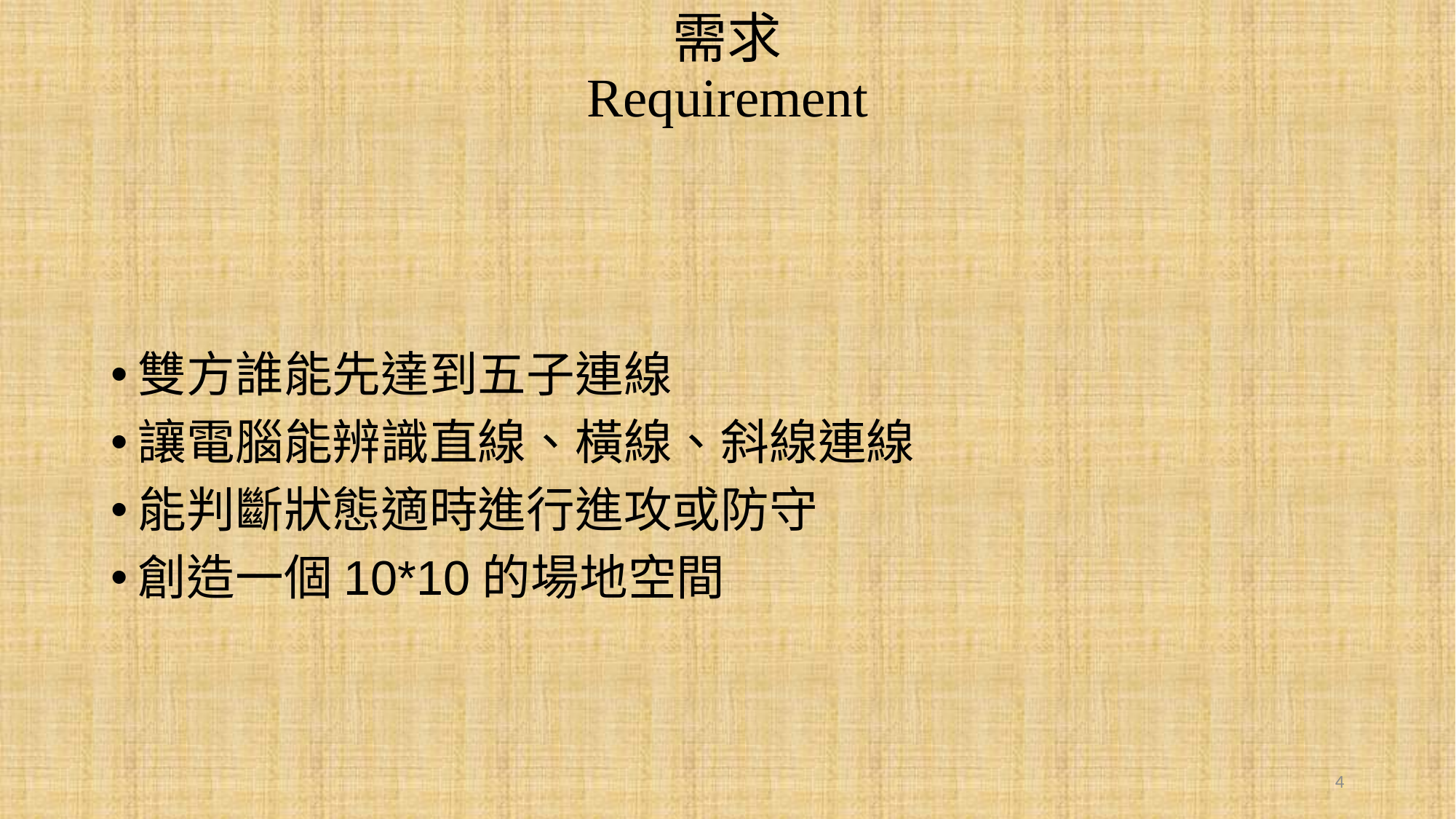

# 需求 Requirement
雙方誰能先達到五子連線
讓電腦能辨識直線、橫線、斜線連線
能判斷狀態適時進行進攻或防守
創造一個10*10的場地空間
4